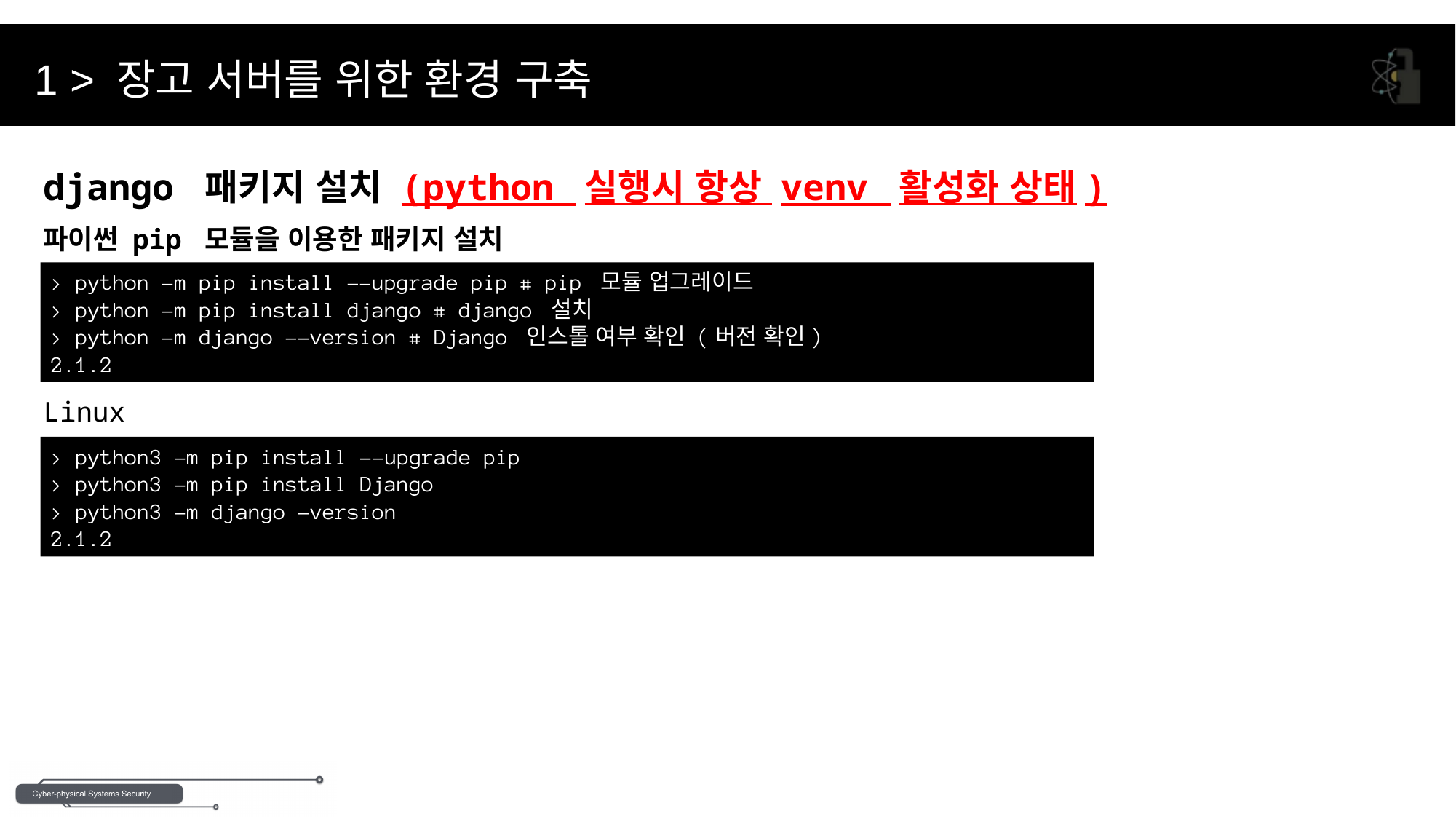

1 > 장고 서버를 위한 환경 구축
django 패키지 설치 (python 실행시 항상 venv 활성화 상태)
파이썬 pip 모듈을 이용한 패키지 설치
> python –m pip install -–upgrade pip # pip 모듈 업그레이드
> python –m pip install django # django 설치
> python –m django –-version # Django 인스톨 여부 확인 (버전 확인)
2.1.2
Linux
> python3 –m pip install -–upgrade pip
> python3 –m pip install Django
> python3 –m django –version
2.1.2